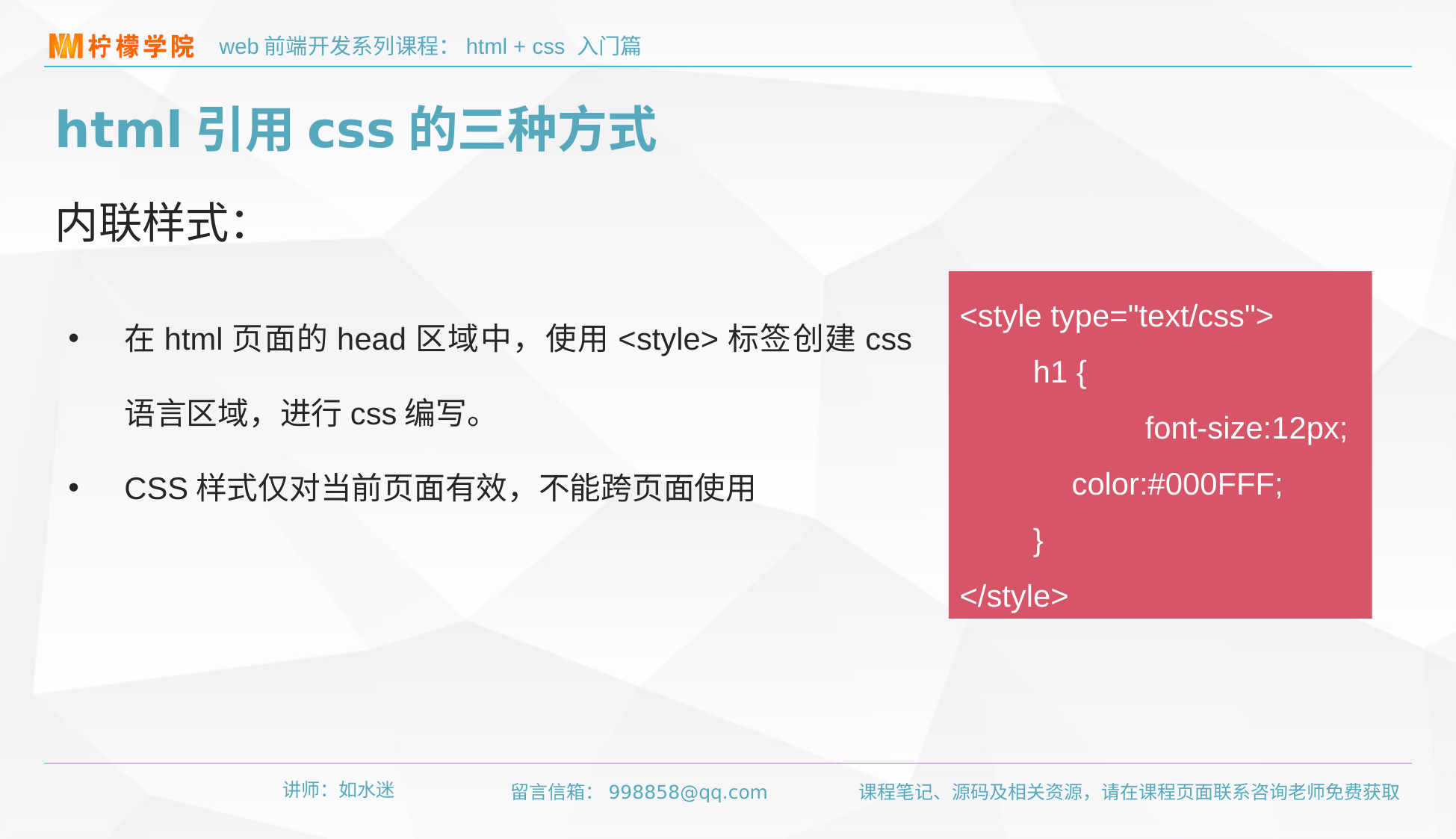

html引用css的三种方式
内联样式：
<style type="text/css">
h1 {
	font-size:12px;
	color:#000FFF;
}
</style>
在html页面的head区域中，使用<style>标签创建css语言区域，进行css编写。
CSS样式仅对当前页面有效，不能跨页面使用